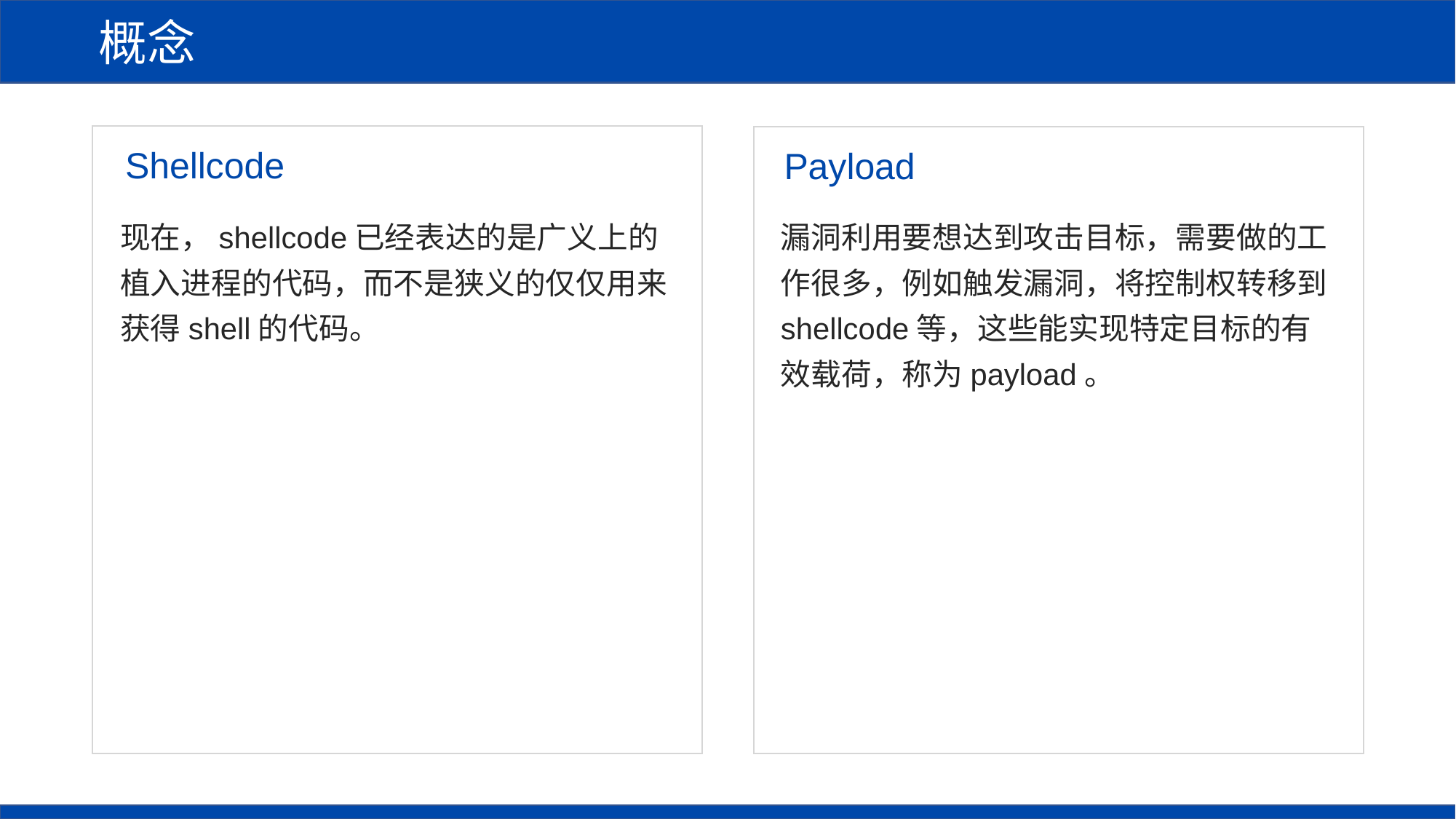

概念

Shellcode
Payload
现在，shellcode已经表达的是广义上的植入进程的代码，而不是狭义的仅仅用来获得shell的代码。
漏洞利用要想达到攻击目标，需要做的工作很多，例如触发漏洞，将控制权转移到shellcode等，这些能实现特定目标的有效载荷，称为payload。